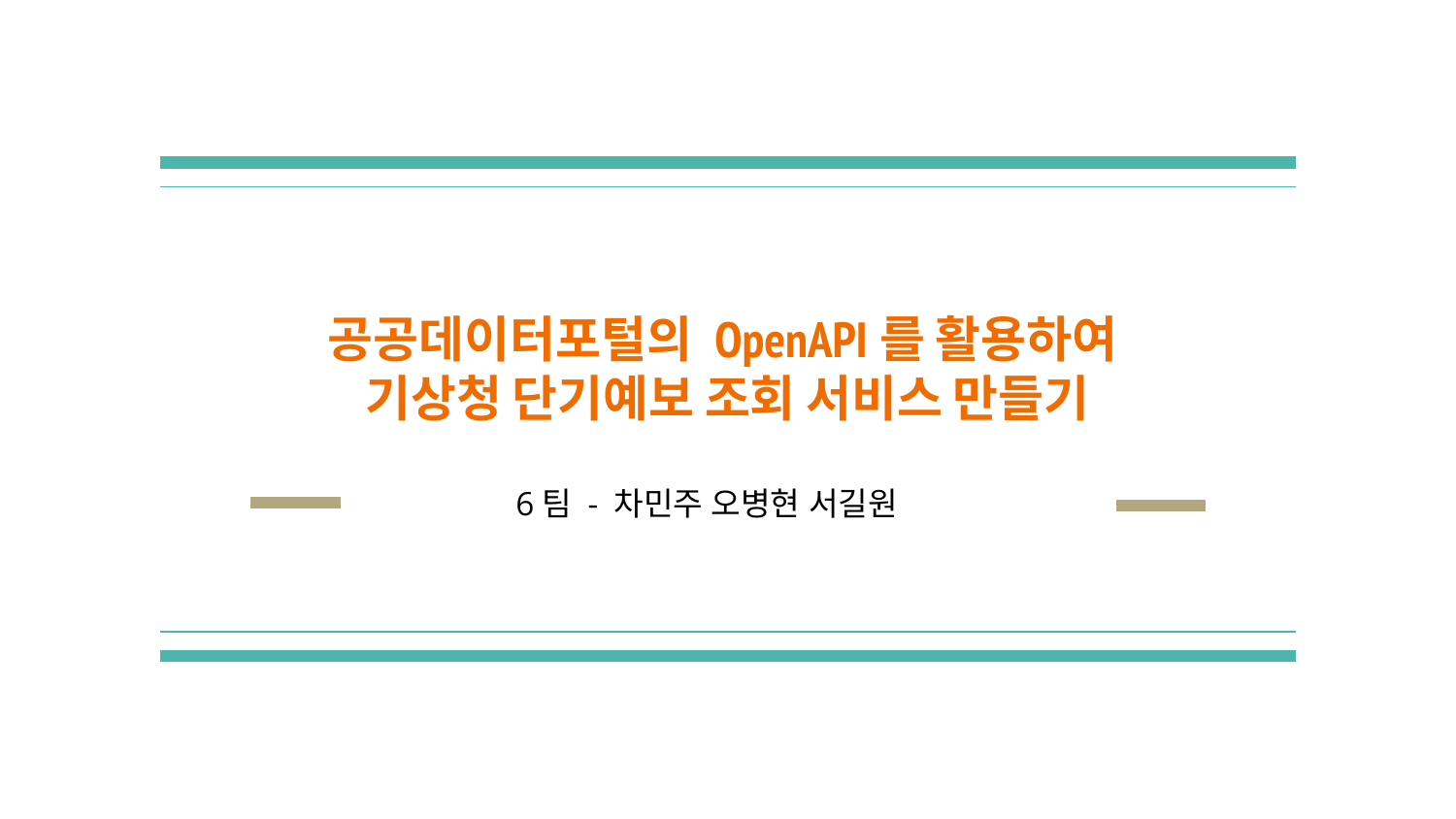

# 공공데이터포털의 OpenAPI를 활용하여
기상청 단기예보 조회 서비스 만들기
6팀 - 차민주 오병현 서길원